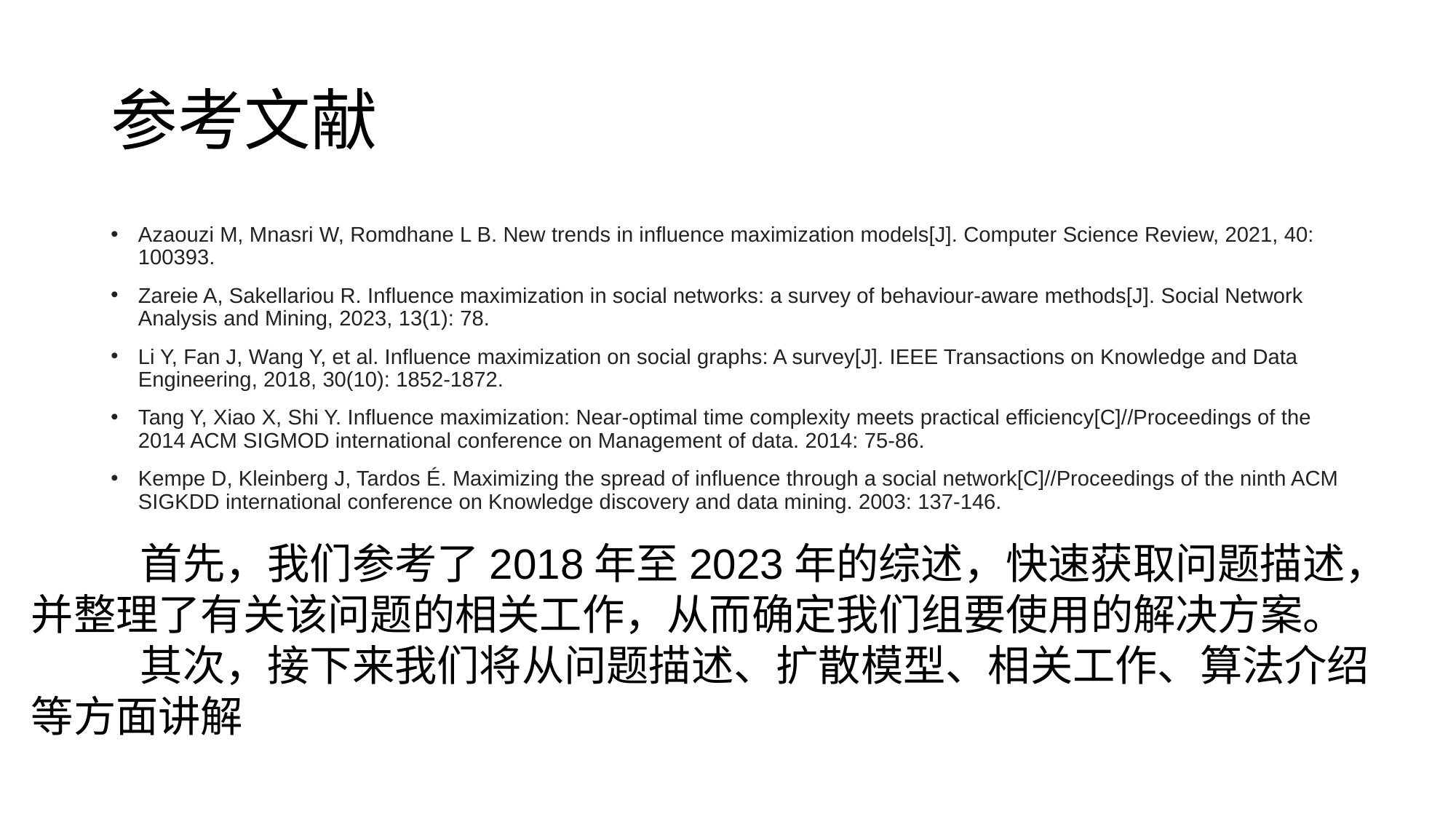

# 参考文献
Azaouzi M, Mnasri W, Romdhane L B. New trends in influence maximization models[J]. Computer Science Review, 2021, 40: 100393.
Zareie A, Sakellariou R. Influence maximization in social networks: a survey of behaviour-aware methods[J]. Social Network Analysis and Mining, 2023, 13(1): 78.
Li Y, Fan J, Wang Y, et al. Influence maximization on social graphs: A survey[J]. IEEE Transactions on Knowledge and Data Engineering, 2018, 30(10): 1852-1872.
Tang Y, Xiao X, Shi Y. Influence maximization: Near-optimal time complexity meets practical efficiency[C]//Proceedings of the 2014 ACM SIGMOD international conference on Management of data. 2014: 75-86.
Kempe D, Kleinberg J, Tardos É. Maximizing the spread of influence through a social network[C]//Proceedings of the ninth ACM SIGKDD international conference on Knowledge discovery and data mining. 2003: 137-146.
	首先，我们参考了2018年至2023年的综述，快速获取问题描述，并整理了有关该问题的相关工作，从而确定我们组要使用的解决方案。
	其次，接下来我们将从问题描述、扩散模型、相关工作、算法介绍等方面讲解